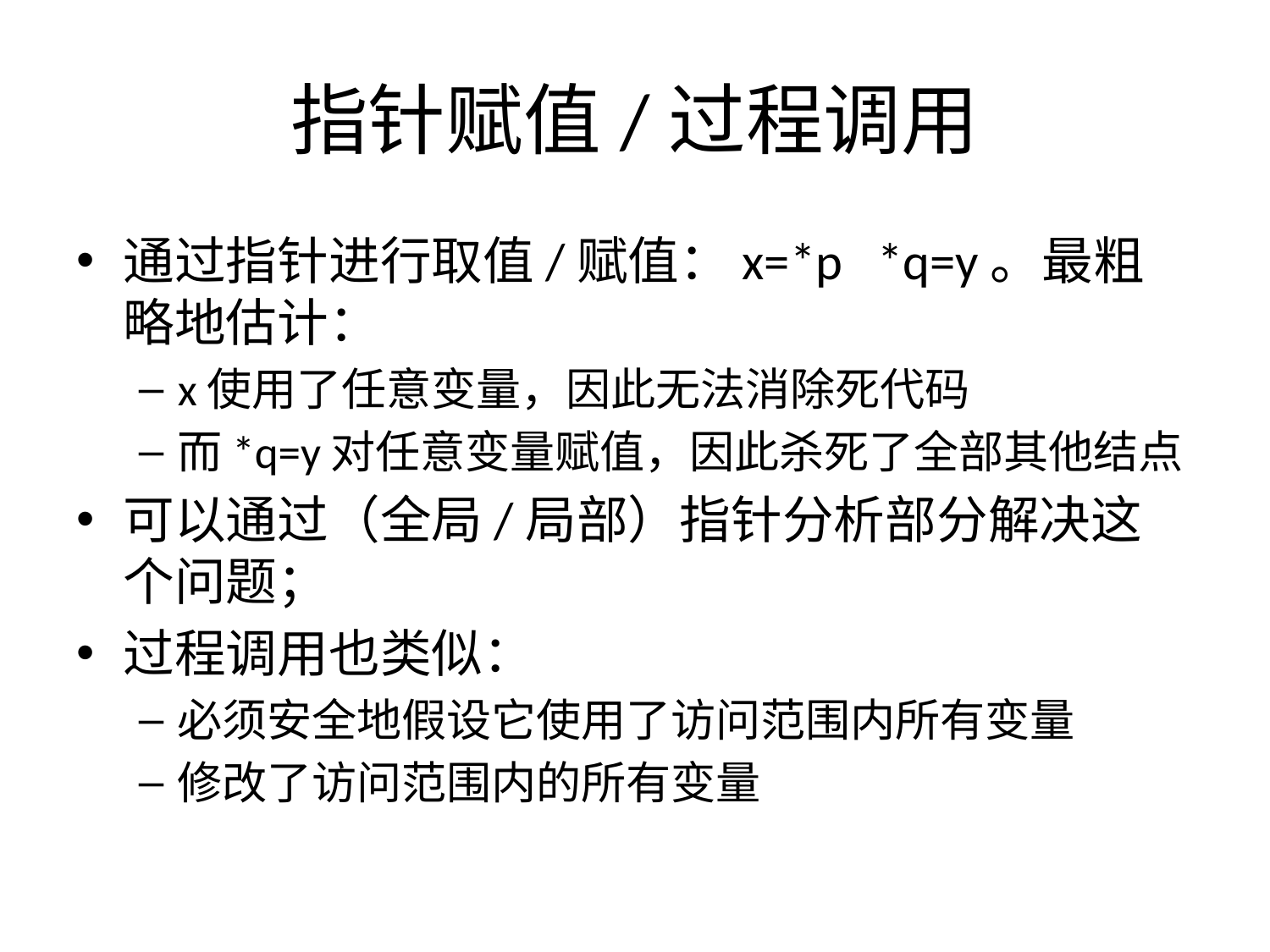

# 指针赋值/过程调用
通过指针进行取值/赋值：x=*p   *q=y。最粗略地估计：
x使用了任意变量，因此无法消除死代码
而*q=y对任意变量赋值，因此杀死了全部其他结点
可以通过（全局/局部）指针分析部分解决这个问题；
过程调用也类似：
必须安全地假设它使用了访问范围内所有变量
修改了访问范围内的所有变量